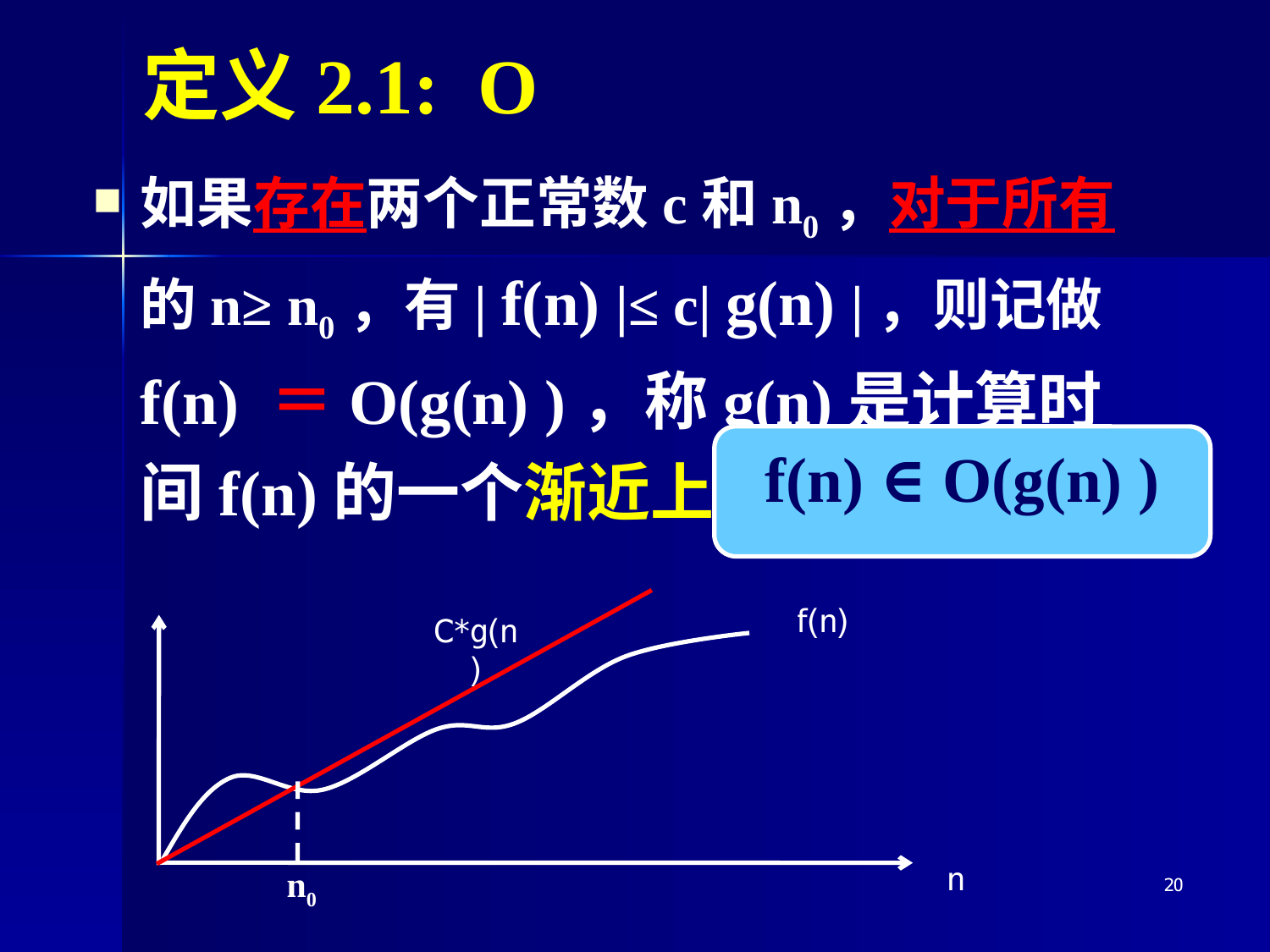

# 定义2.1:  O
如果存在两个正常数c和n0，对于所有的n≥ n0，有| f(n) |≤ c| g(n) |，则记做f(n) ＝O(g(n) )，称g(n)是计算时间f(n)的一个渐近上限

f(n) ∈ O(g(n) )
C*g(n)
f(n)

n
n0
20